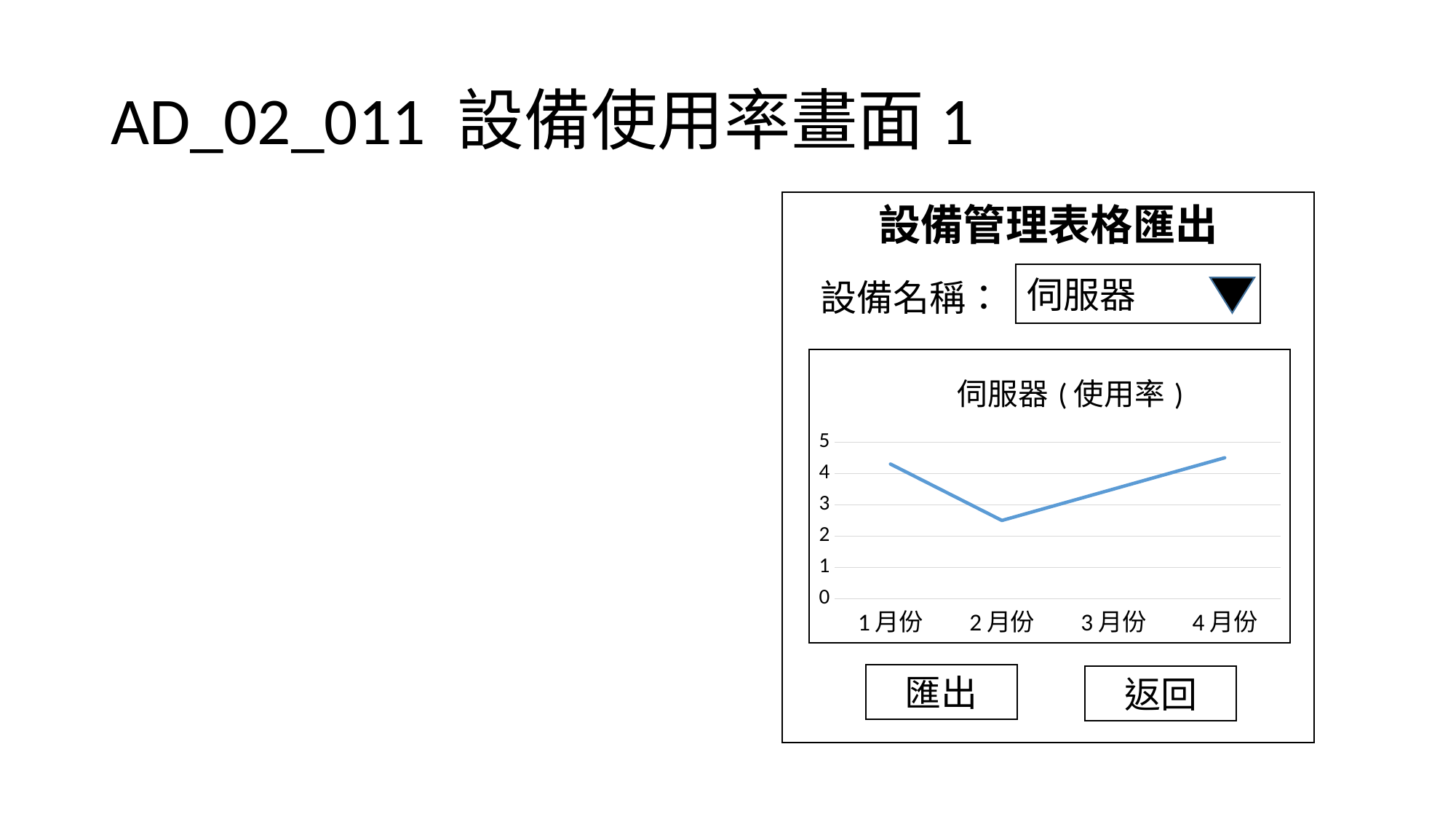

# AD_02_011 設備使用率畫面1
設備管理表格匯出

伺服器
設備名稱：

### Chart: 伺服器(使用率)

| Category | 數列 1 |
|---|---|
| 1月份 | 4.3 |
| 2月份 | 2.5 |
| 3月份 | 3.5 |
| 4月份 | 4.5 |
匯出
返回